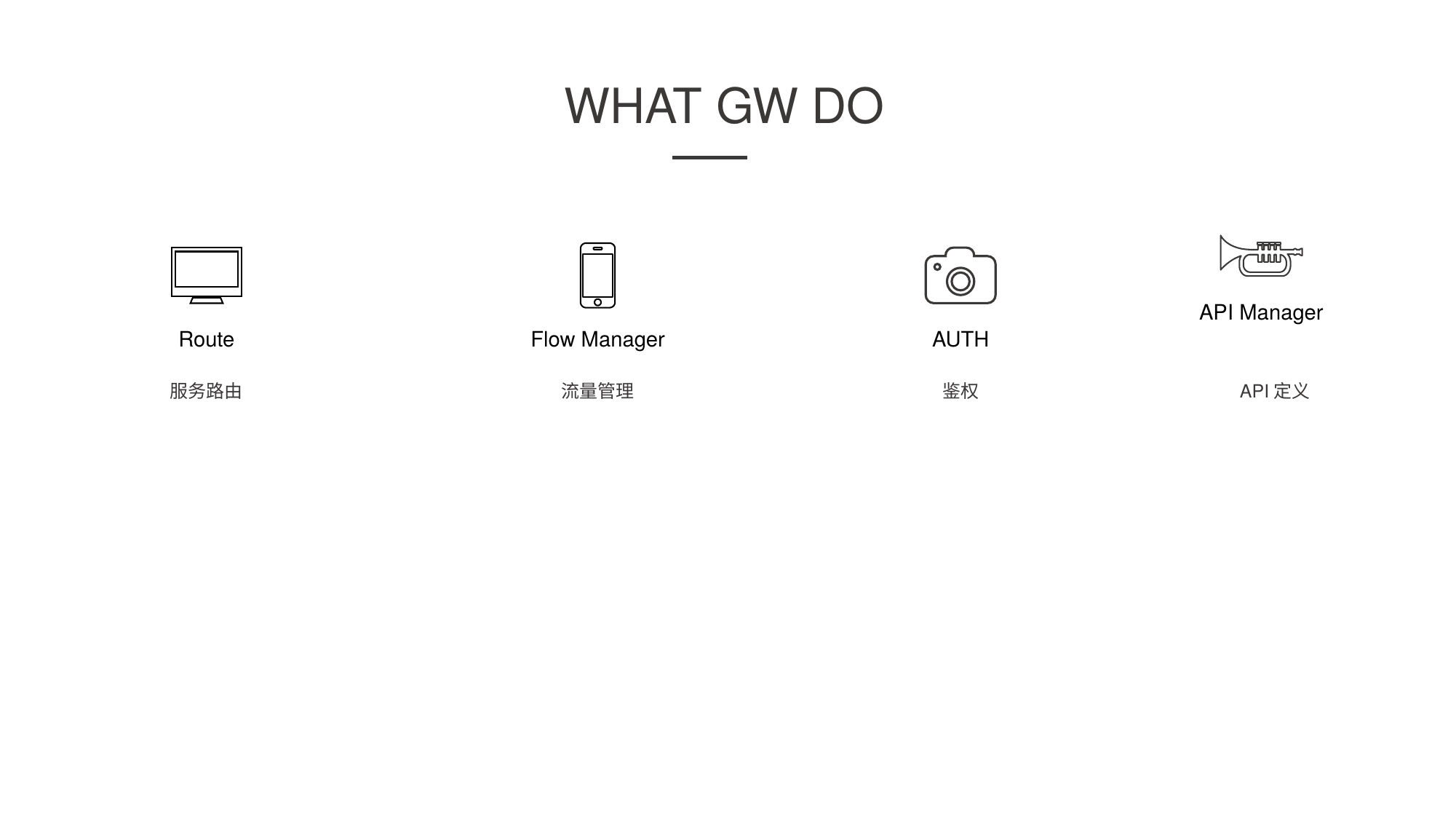

WHAT GW DO

API Manager
Route
Flow Manager
AUTH
鉴权
服务路由
流量管理
API定义